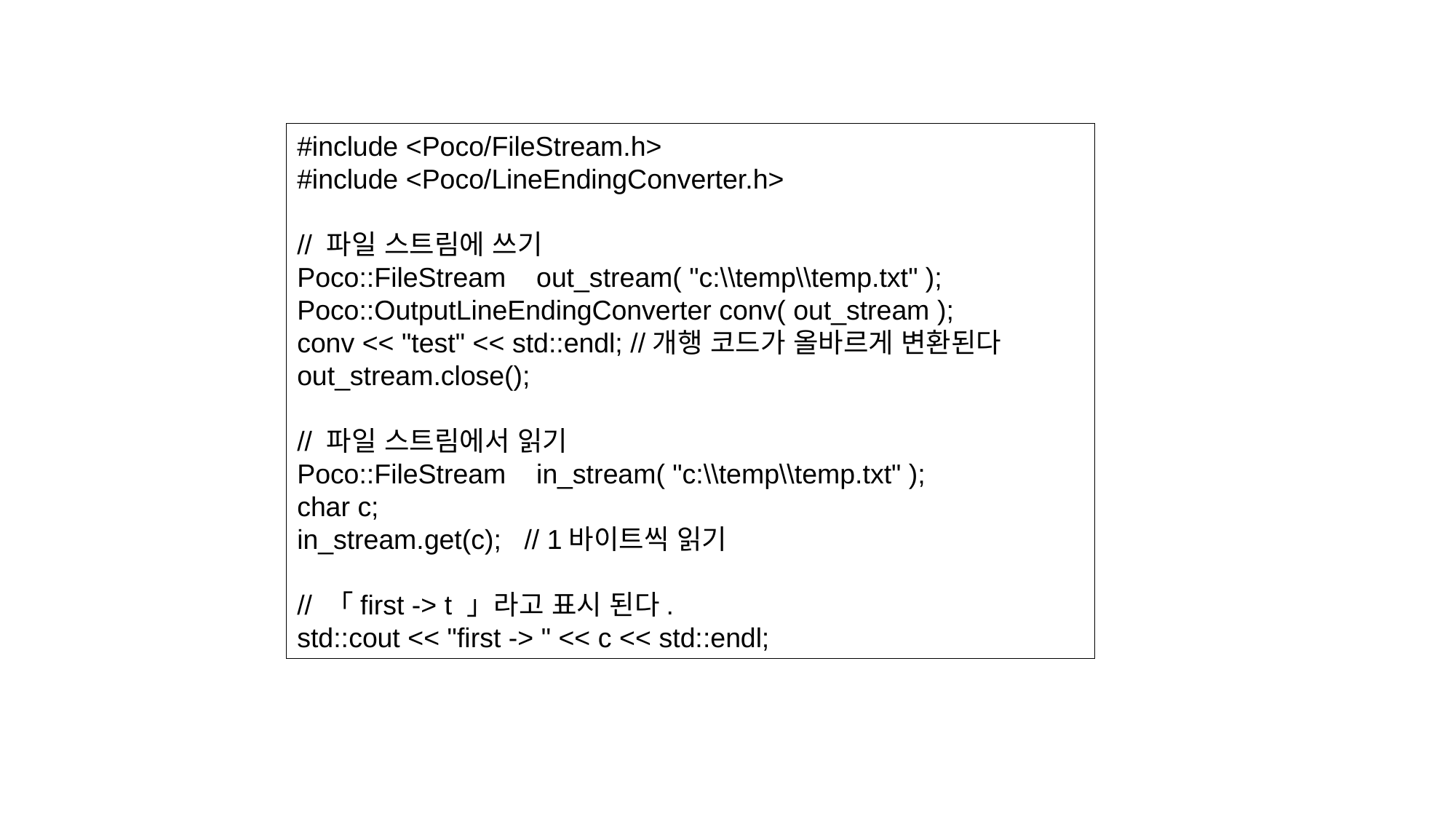

#include <Poco/FileStream.h>
#include <Poco/LineEndingConverter.h>

// 파일 스트림에 쓰기
Poco::FileStream    out_stream( "c:\\temp\\temp.txt" );
Poco::OutputLineEndingConverter conv( out_stream );
conv << "test" << std::endl; //개행 코드가 올바르게 변환된다
out_stream.close();

// 파일 스트림에서 읽기
Poco::FileStream    in_stream( "c:\\temp\\temp.txt" );
char c;
in_stream.get(c);   // 1바이트씩 읽기

// 「first -> t 」라고 표시 된다.
std::cout << "first -> " << c << std::endl;